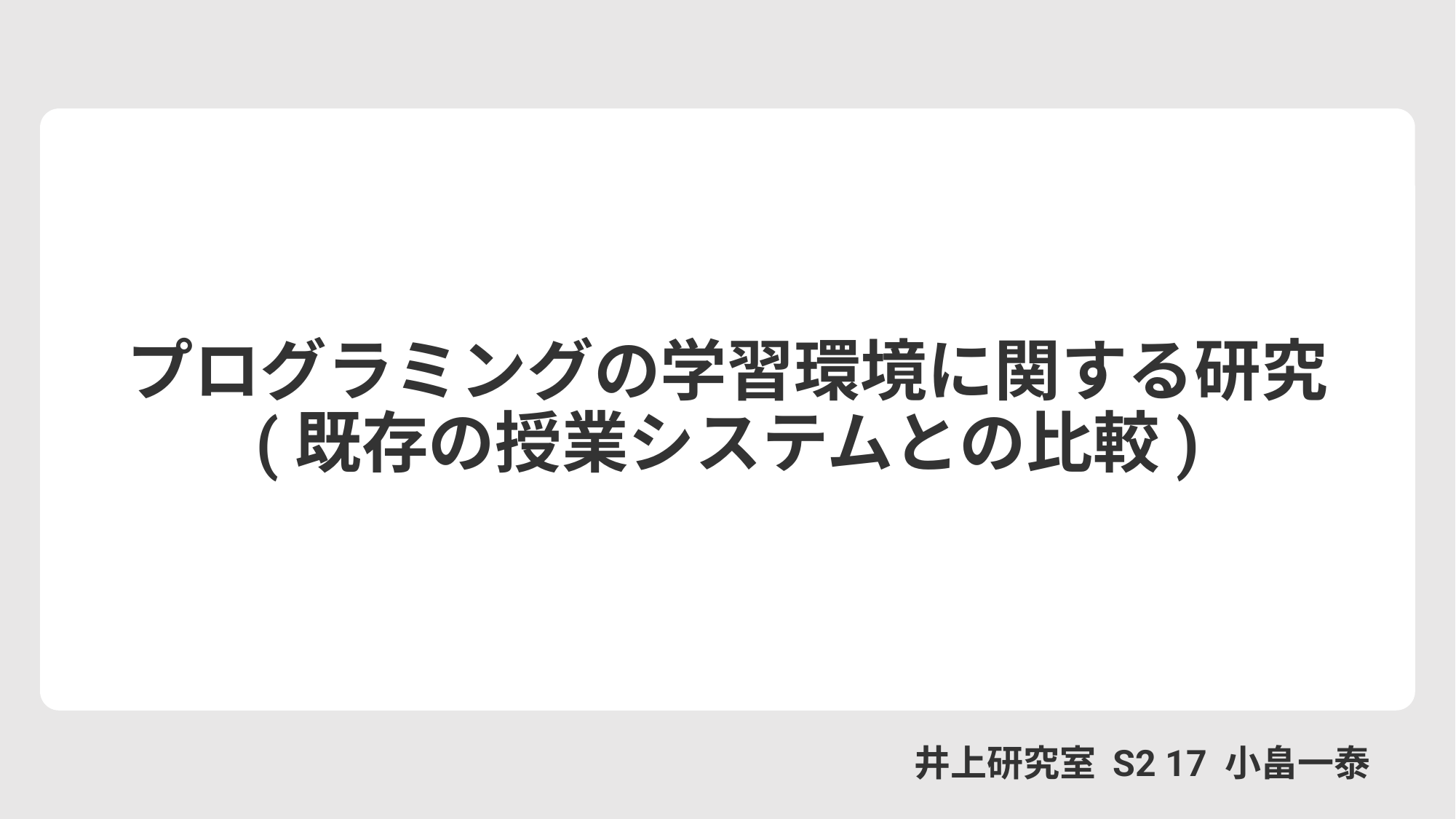

# プログラミングの学習環境に関する研究 (既存の授業システムとの比較)

井上研究室 S2 17 小畠一泰